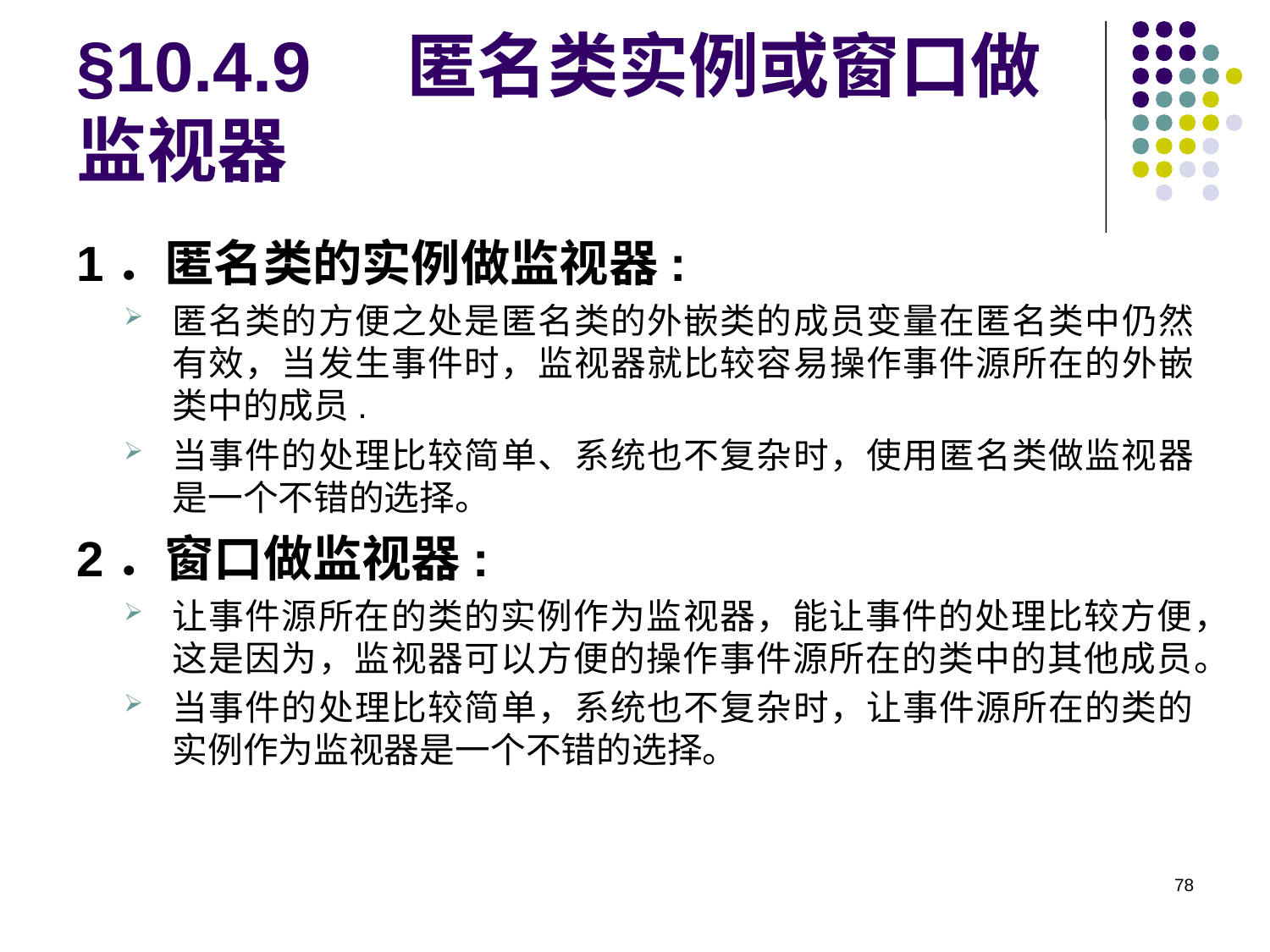

# §10.4.9    匿名类实例或窗口做监视器
1．匿名类的实例做监视器:
匿名类的方便之处是匿名类的外嵌类的成员变量在匿名类中仍然有效，当发生事件时，监视器就比较容易操作事件源所在的外嵌类中的成员.
当事件的处理比较简单、系统也不复杂时，使用匿名类做监视器是一个不错的选择。
2．窗口做监视器:
让事件源所在的类的实例作为监视器，能让事件的处理比较方便，这是因为，监视器可以方便的操作事件源所在的类中的其他成员。
当事件的处理比较简单，系统也不复杂时，让事件源所在的类的实例作为监视器是一个不错的选择。
78